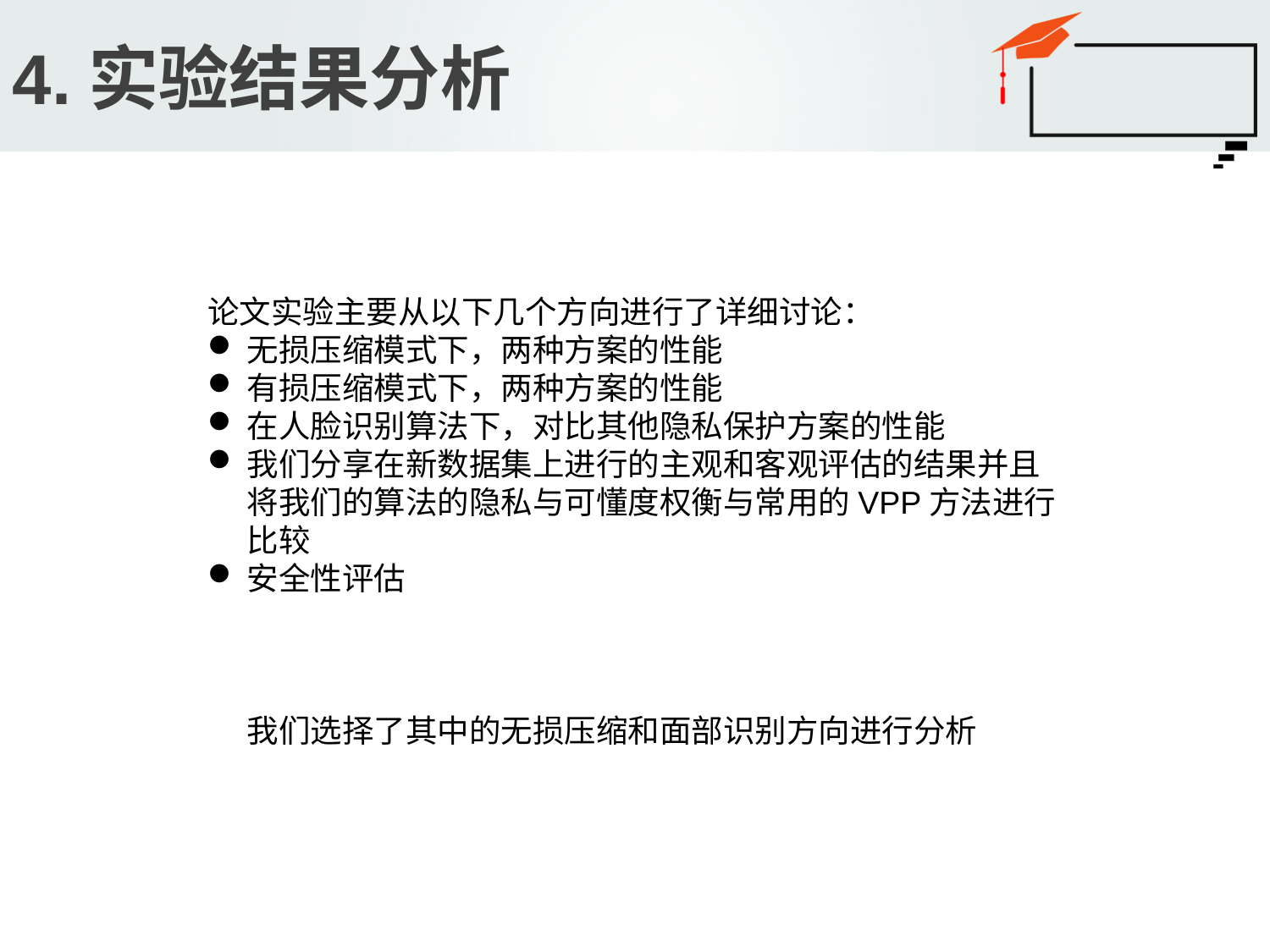

# 4.实验结果分析
论文实验主要从以下几个方向进行了详细讨论：
无损压缩模式下，两种方案的性能
有损压缩模式下，两种方案的性能
在人脸识别算法下，对比其他隐私保护方案的性能
我们分享在新数据集上进行的主观和客观评估的结果并且将我们的算法的隐私与可懂度权衡与常用的VPP方法进行比较
安全性评估
我们选择了其中的无损压缩和面部识别方向进行分析